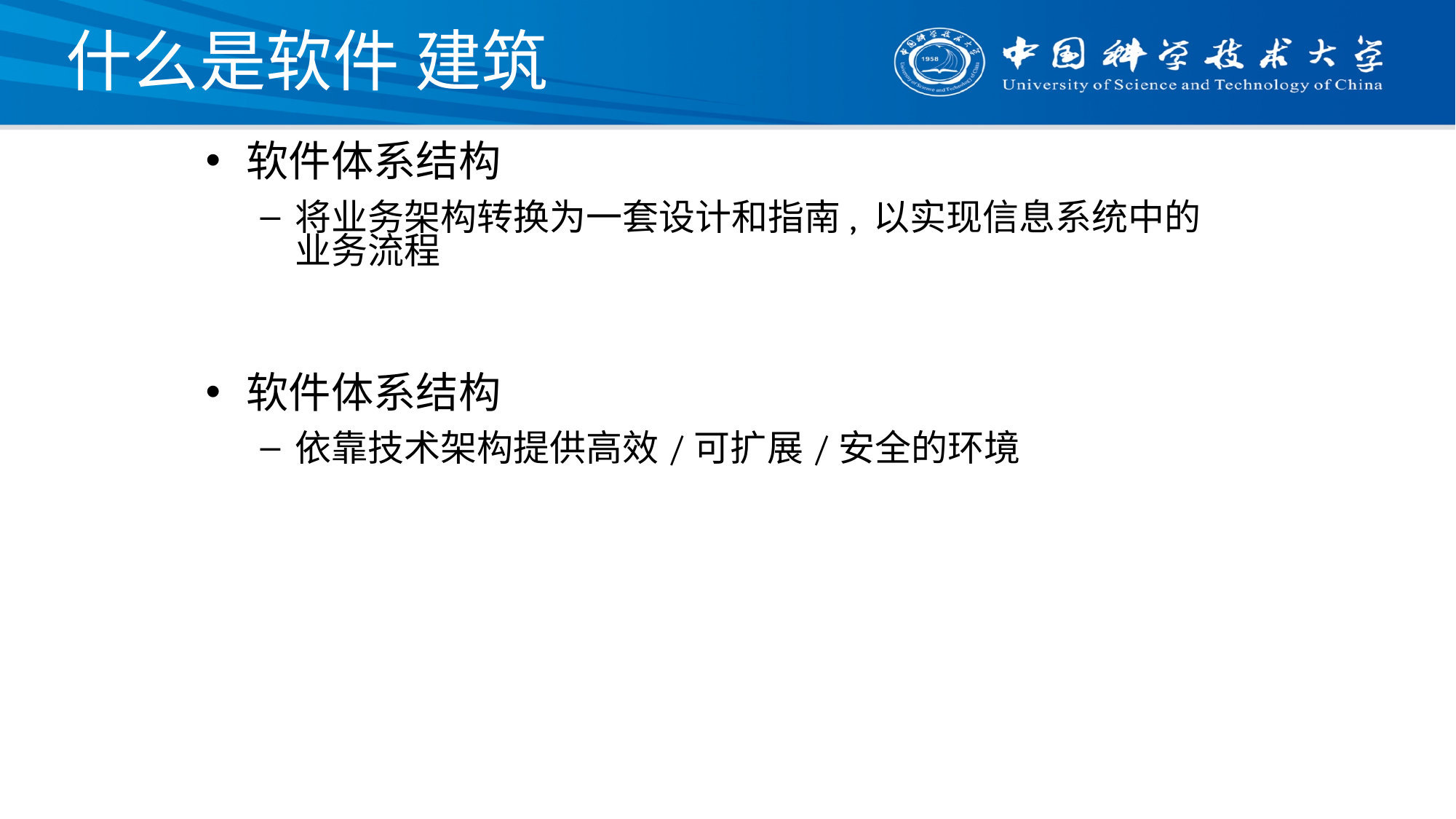

# 什么是软件 建筑
软件体系结构
将业务架构转换为一套设计和指南, 以实现信息系统中的业务流程

软件体系结构
依靠技术架构提供高效/可扩展/安全的环境